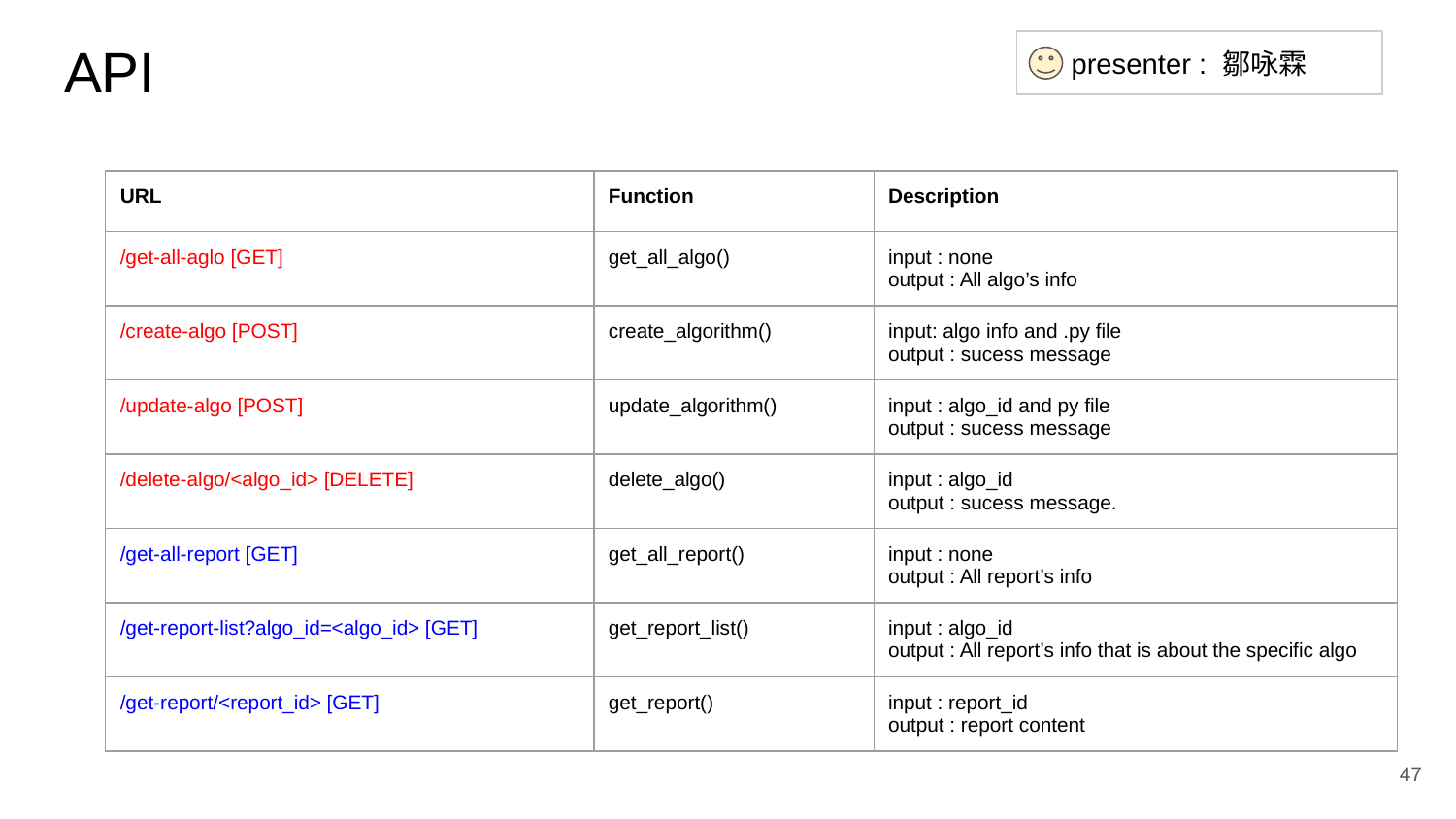

# API
     presenter : 鄒咏霖

| URL | Function | Description |
| --- | --- | --- |
| /get-all-aglo [GET] | get\_all\_algo() | input : none output : All algo’s info |
| /create-algo [POST] | create\_algorithm() | input: algo info and .py file output : sucess message |
| /update-algo [POST] | update\_algorithm() | input : algo\_id and py file output : sucess message |
| /delete-algo/<algo\_id> [DELETE] | delete\_algo() | input : algo\_id output : sucess message. |
| /get-all-report [GET] | get\_all\_report() | input : none output : All report’s info |
| /get-report-list?algo\_id=<algo\_id> [GET] | get\_report\_list() | input : algo\_id output : All report’s info that is about the specific algo |
| /get-report/<report\_id> [GET] | get\_report() | input : report\_id output : report content |
47